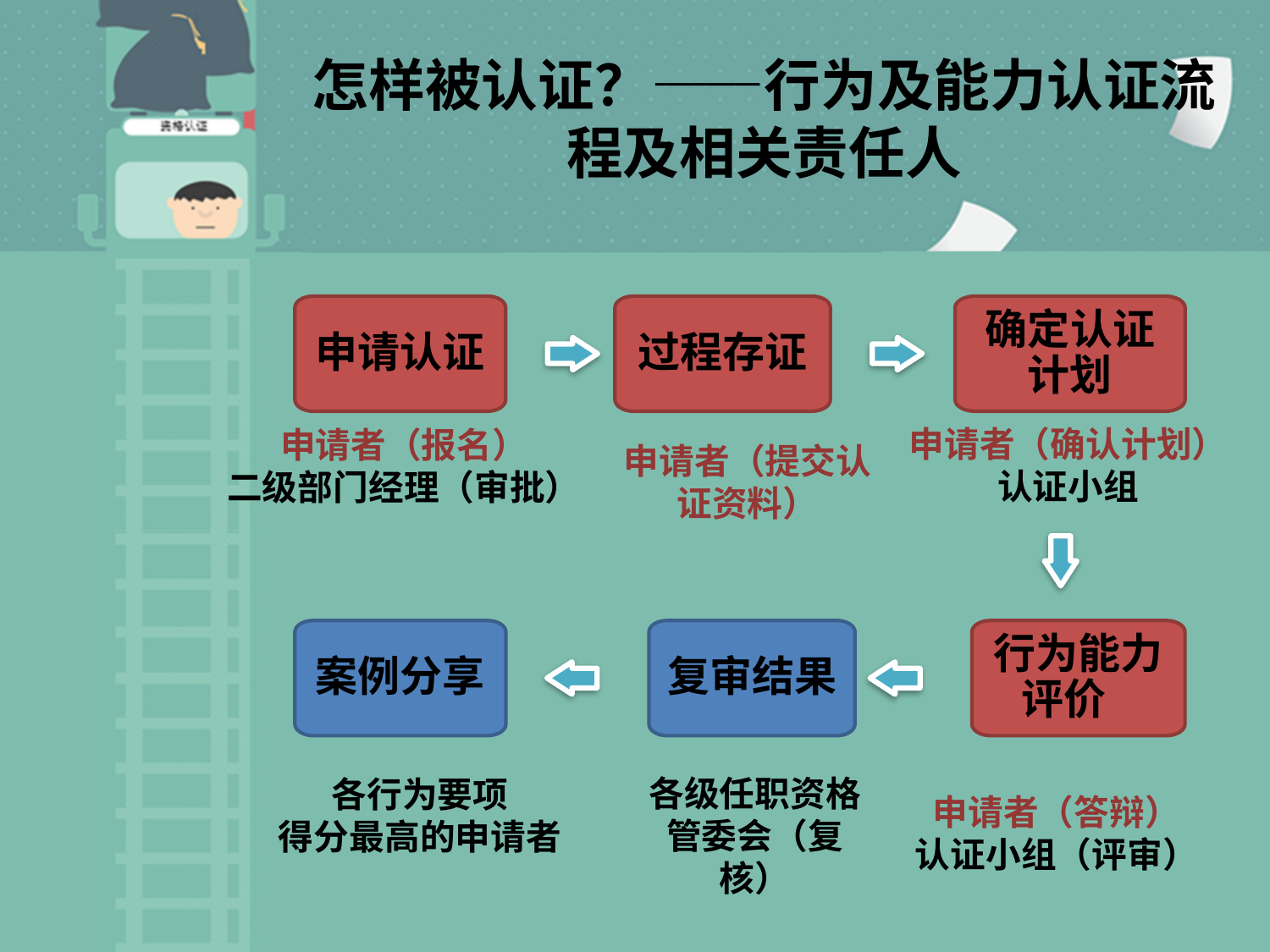

# 怎样被认证？——行为及能力认证流程及相关责任人
申请认证
过程存证
确定认证计划

申请者（确认计划）
认证小组
申请者（报名）
二级部门经理（审批）
申请者（提交认证资料）

案例分享
复审结果
行为能力评价

各级任职资格管委会（复核）
各行为要项
得分最高的申请者
申请者（答辩）
认证小组（评审）